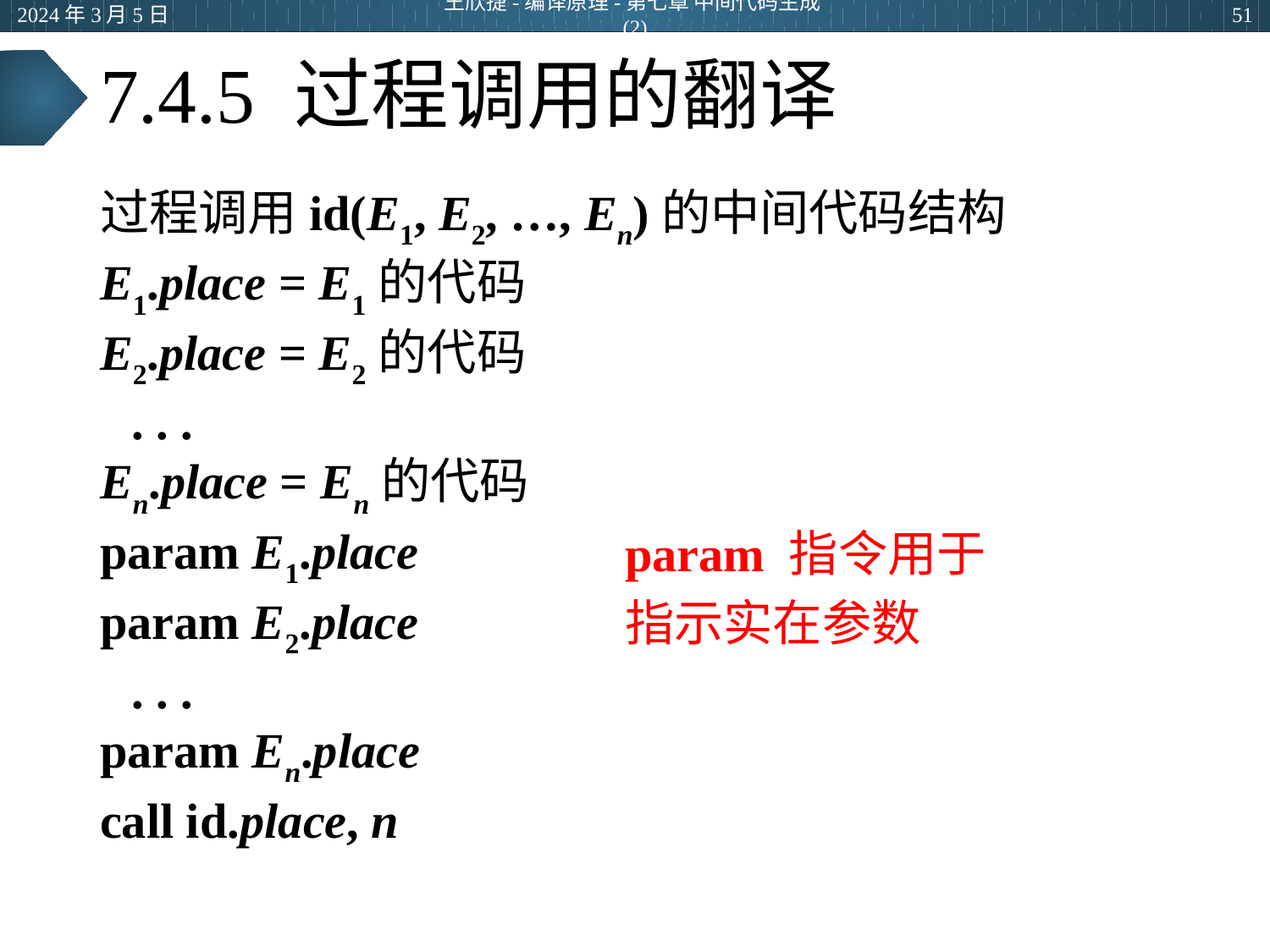

2024年3月5日
王欣捷-编译原理-第七章 中间代码生成(2)
51
# 7.4.5 过程调用的翻译
过程调用id(E1, E2, …, En)的中间代码结构
E1.place = E1的代码
E2.place = E2的代码
	. . .
En.place = En的代码
param E1.place
param E2.place
	. . .
param En.place
call id.place, n

param 指令用于
指示实在参数